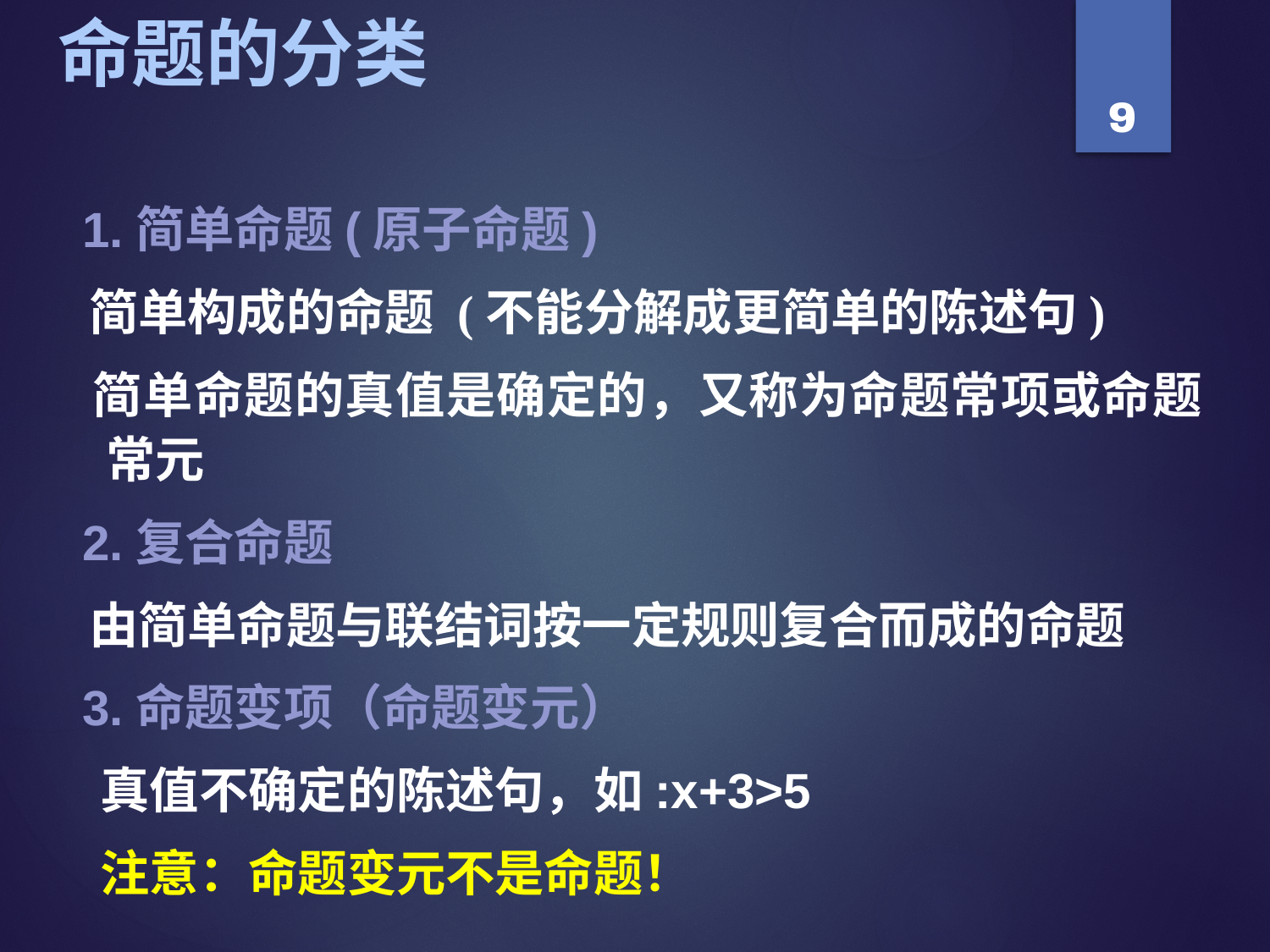

# 命题的分类
9
  1.简单命题(原子命题)
  简单构成的命题 (不能分解成更简单的陈述句)
  简单命题的真值是确定的，又称为命题常项或命题常元
  2.复合命题
  由简单命题与联结词按一定规则复合而成的命题
  3.命题变项（命题变元）
   真值不确定的陈述句，如:x+3>5
   注意：命题变元不是命题！